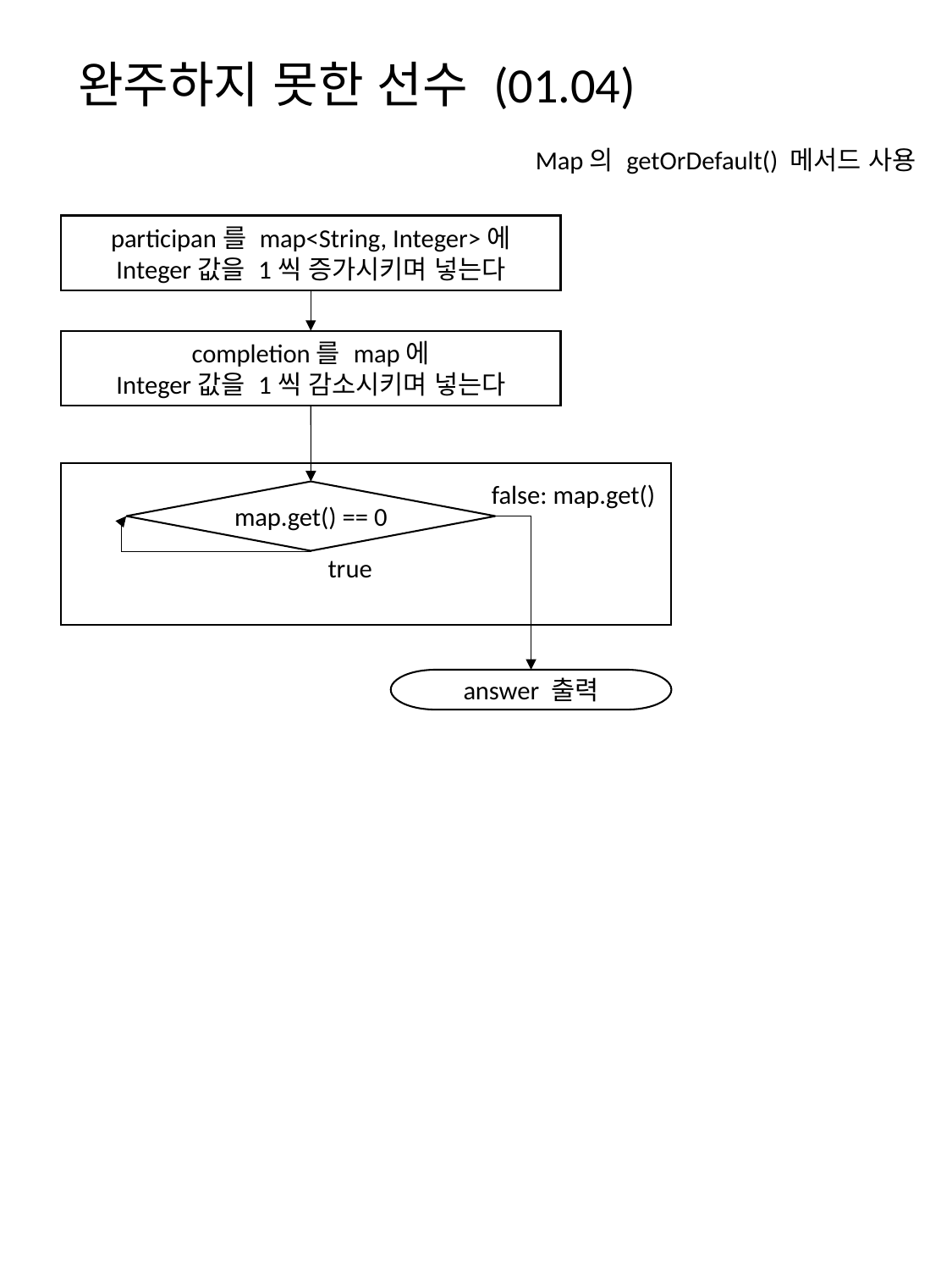

# 완주하지 못한 선수 (01.04)
Map의 getOrDefault() 메서드 사용
participan를 map<String, Integer>에
Integer값을 1씩 증가시키며 넣는다
completion를 map에
Integer값을 1씩 감소시키며 넣는다

false: map.get()
map.get() == 0
true
answer 출력